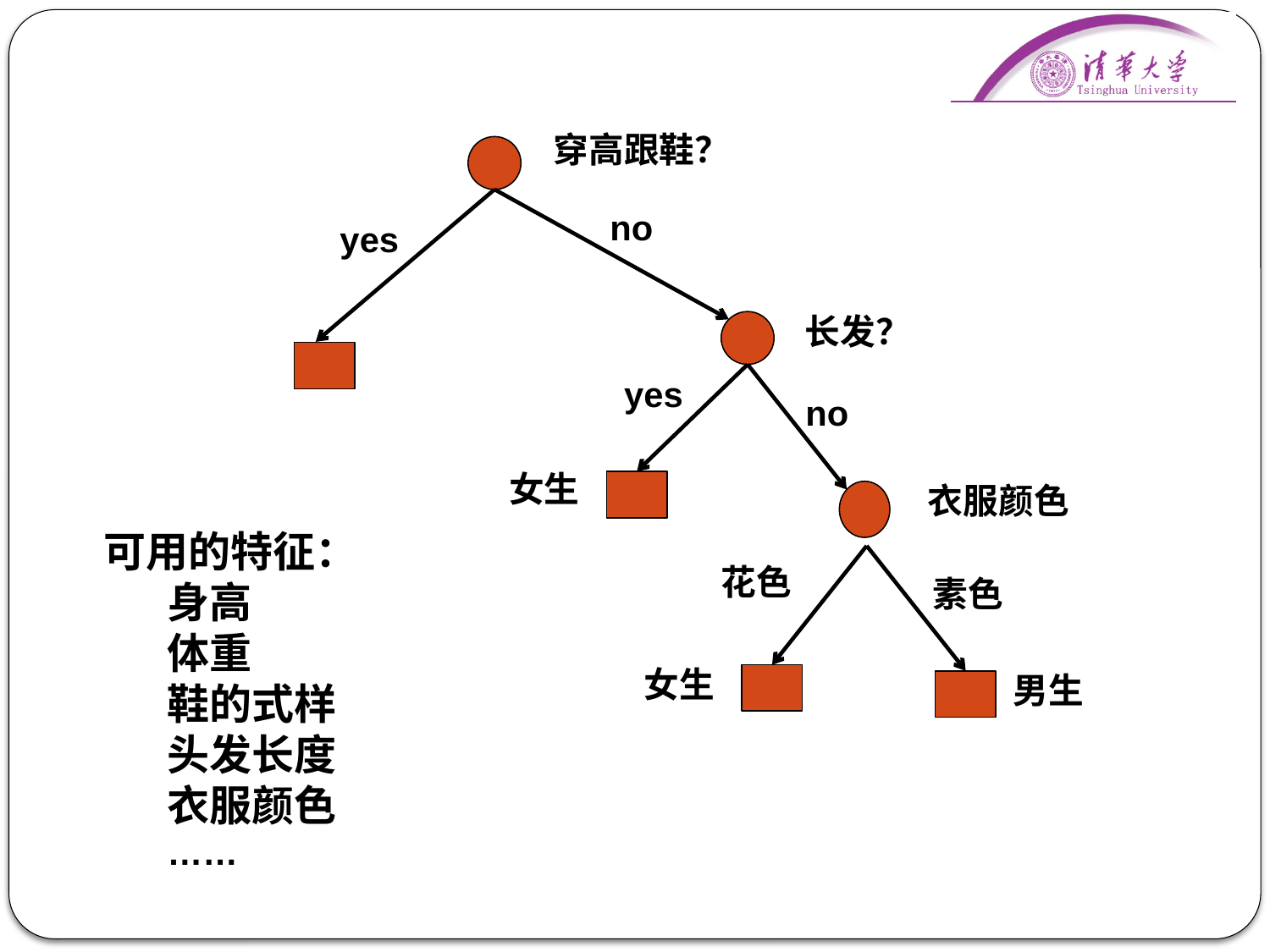

穿高跟鞋？

no
yes
长发？

yes
no
女生

衣服颜色

可用的特征：
身高
体重
鞋的式样
头发长度
衣服颜色
……
花色
素色
女生
男生

95
95